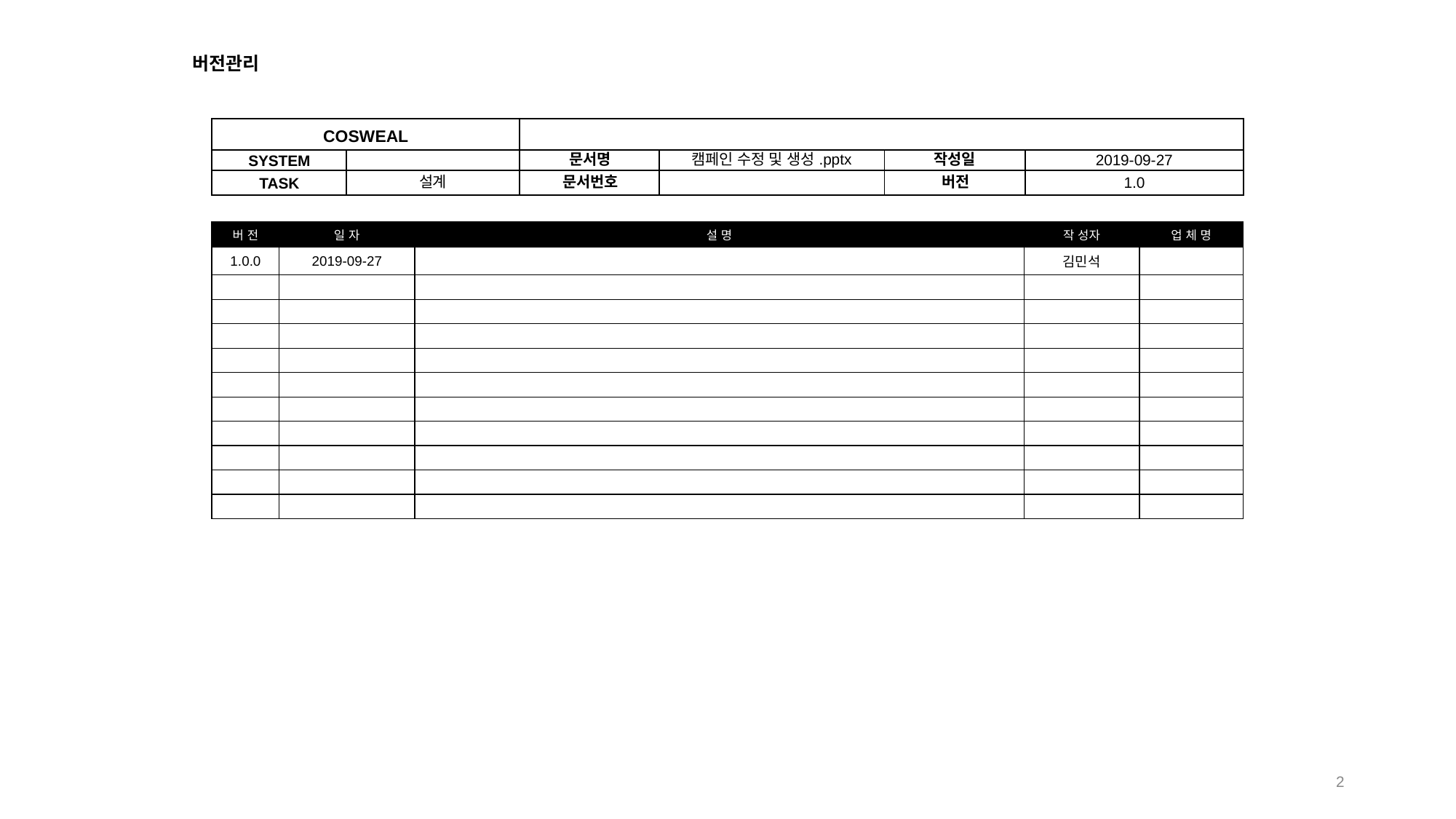

버전관리
| COSWEAL |  |  |  |  |  |
| --- | --- | --- | --- | --- | --- |
| SYSTEM |  | 문서명 | 캠페인 수정 및 생성.pptx | 작성일 | 2019-09-27 |
| TASK | 설계 | 문서번호 |  | 버전 | 1.0 |
| 버 전 | 일 자 | 설 명 | 작 성자 | 업 체 명 |
| --- | --- | --- | --- | --- |
| 1.0.0 | 2019-09-27 |  | 김민석 |  |
|  |  |  |  |  |
|  |  |  |  |  |
|  |  |  |  |  |
|  |  |  |  |  |
|  |  |  |  |  |
|  |  |  |  |  |
|  |  |  |  |  |
|  |  |  |  |  |
|  |  |  |  |  |
|  |  |  |  |  |
2